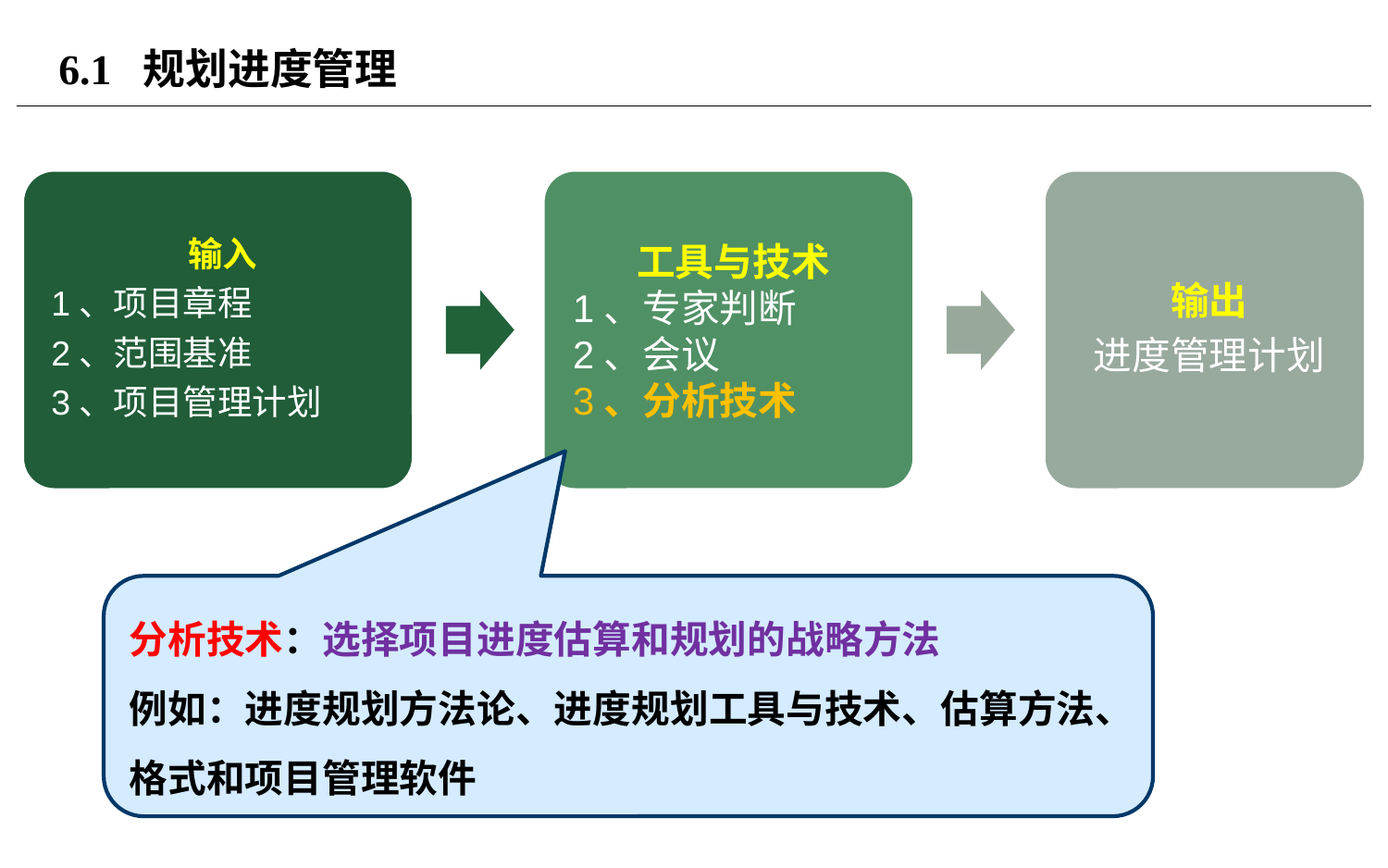

# 6.1  规划进度管理
输入
1、项目章程
2、范围基准
3、项目管理计划

工具与技术
1、专家判断
2、会议
3、分析技术

输出
进度管理计划

分析技术：选择项目进度估算和规划的战略方法
例如：进度规划方法论、进度规划工具与技术、估算方法、格式和项目管理软件